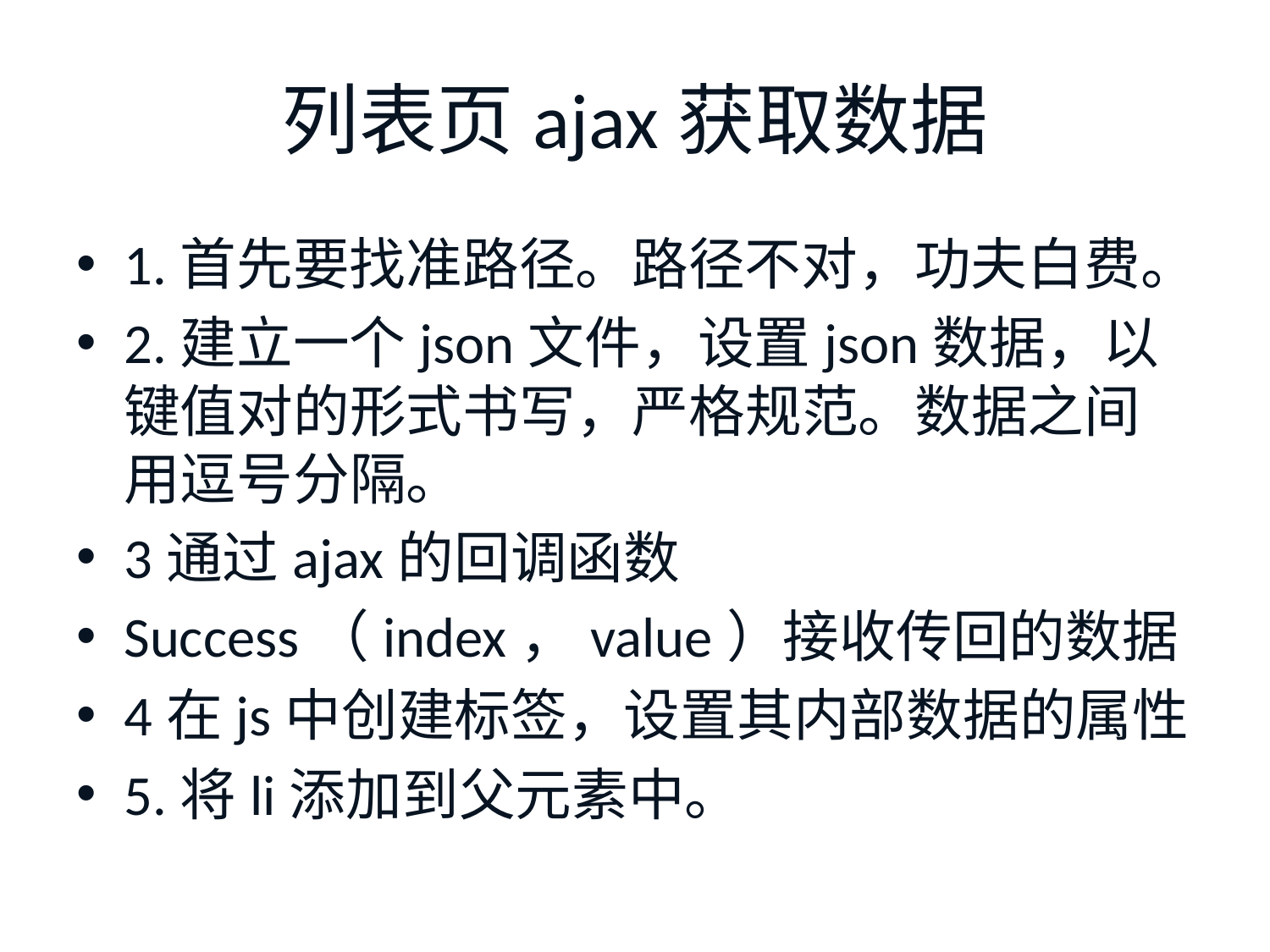

# 列表页ajax获取数据
1.首先要找准路径。路径不对，功夫白费。
2.建立一个json文件，设置json数据，以键值对的形式书写，严格规范。数据之间用逗号分隔。
3通过ajax的回调函数
Success（index，value）接收传回的数据
4在js中创建标签，设置其内部数据的属性
5.将li添加到父元素中。